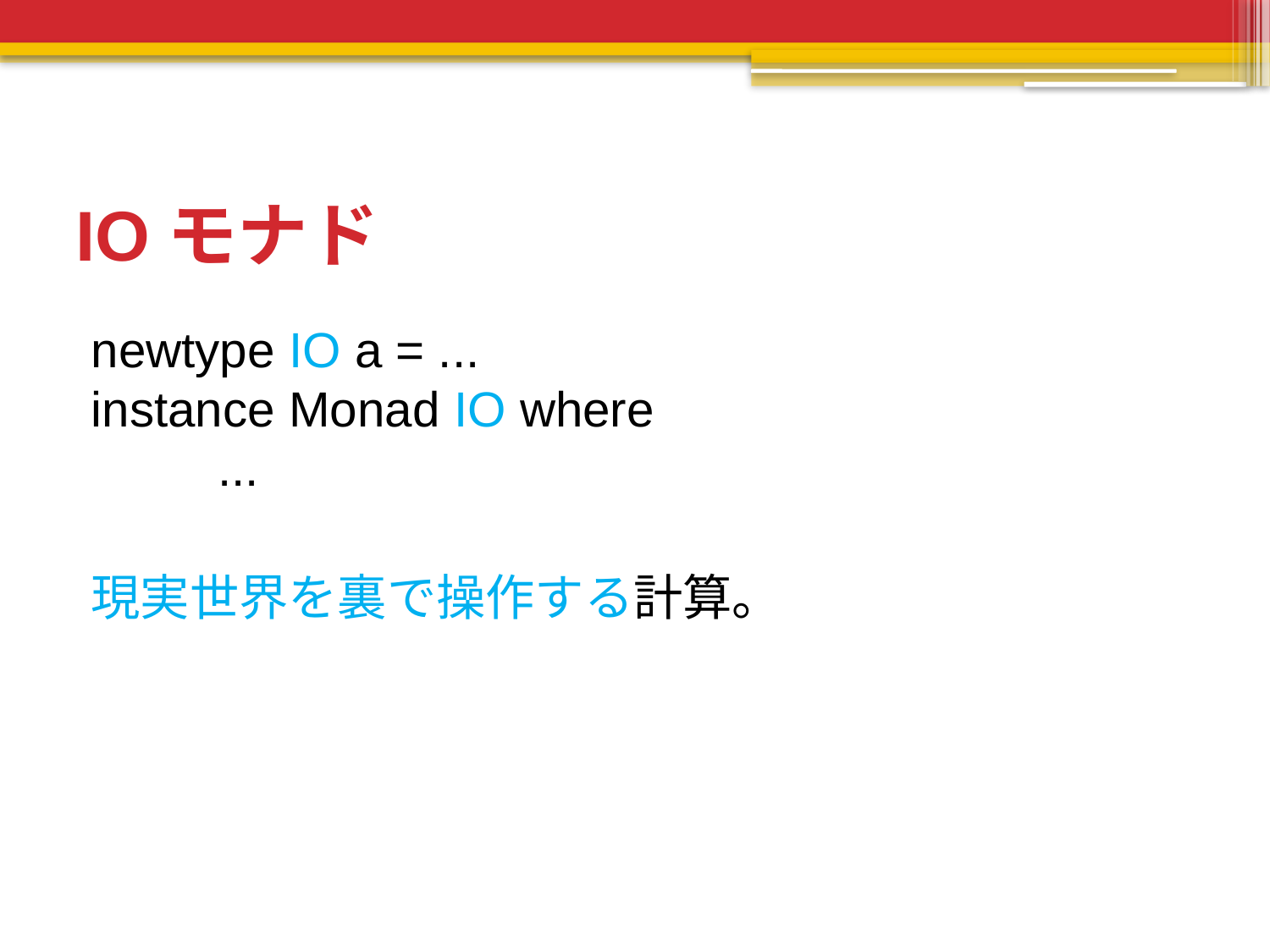

# IOモナド
newtype IO a = ...
instance Monad IO where
	...

現実世界を裏で操作する計算。